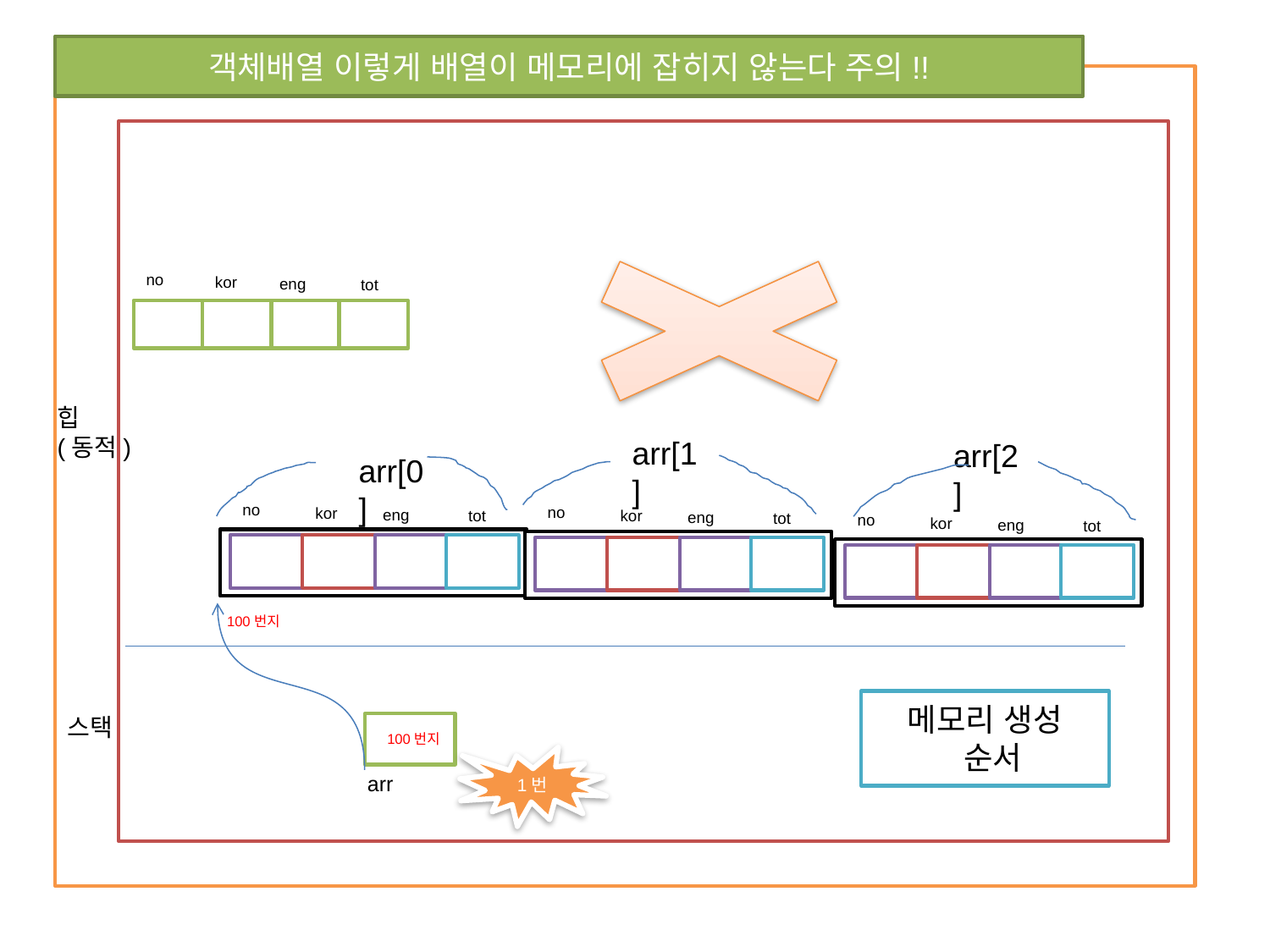

객체배열 이렇게 배열이 메모리에 잡히지 않는다 주의!!

no
kor
eng
tot

힙
(동적)
arr[1]
arr[2]
arr[0]

no
kor
eng
tot

no
kor
eng
tot

no
kor
eng
tot

100번지
메모리 생성
 순서
스택

arr
100번지
1번